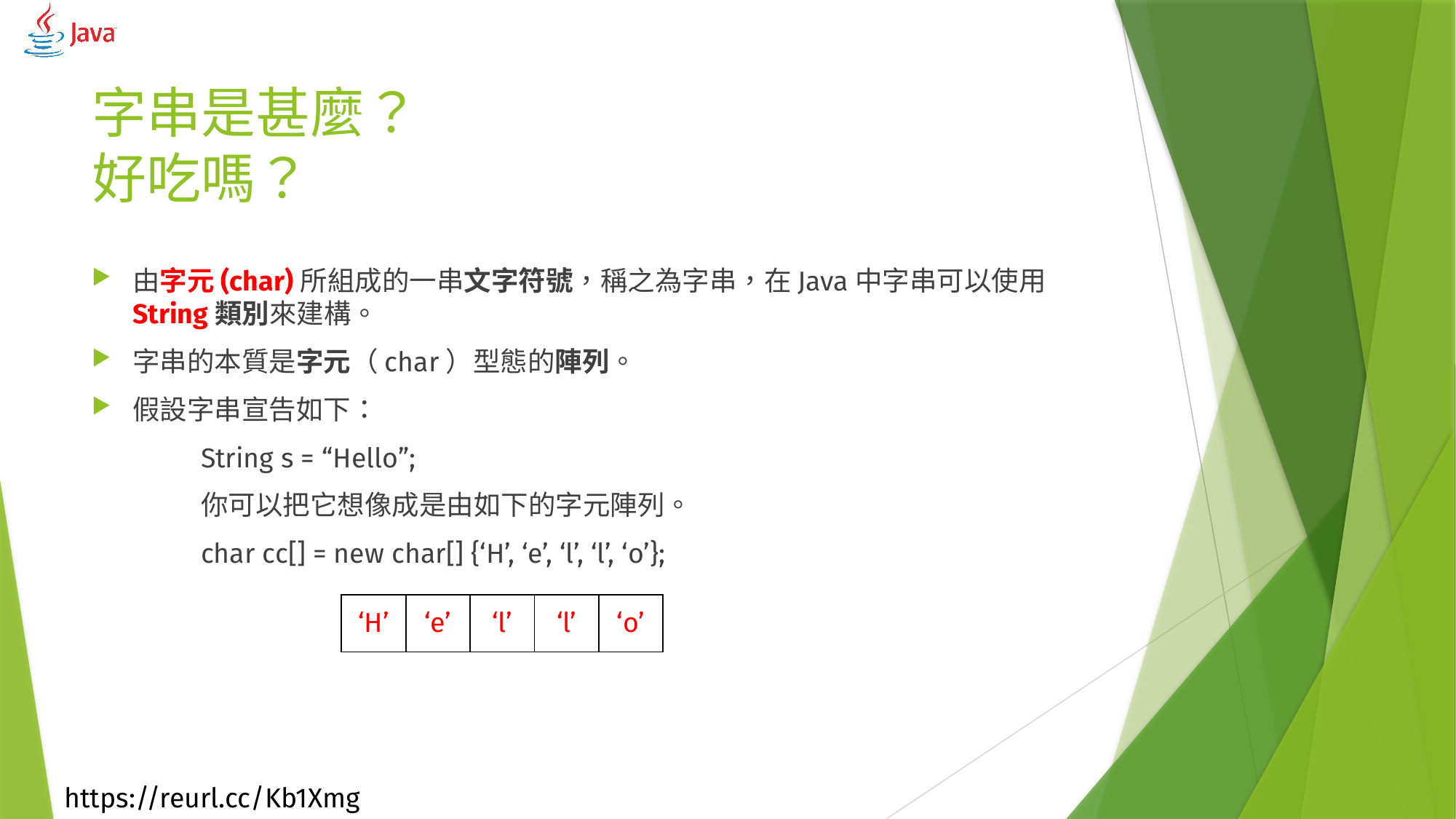

# 字串是甚麼？ 好吃嗎？
由字元(char)所組成的一串文字符號，稱之為字串，在Java中字串可以使用String類別來建構。
字串的本質是字元（char）型態的陣列。
假設字串宣告如下：
	String s = “Hello”;
	你可以把它想像成是由如下的字元陣列。
	char cc[] = new char[] {‘H’, ‘e’, ‘l’, ‘l’, ‘o’};
| ‘H’ | ‘e’ | ‘l’ | ‘l’ | ‘o’ |
| --- | --- | --- | --- | --- |